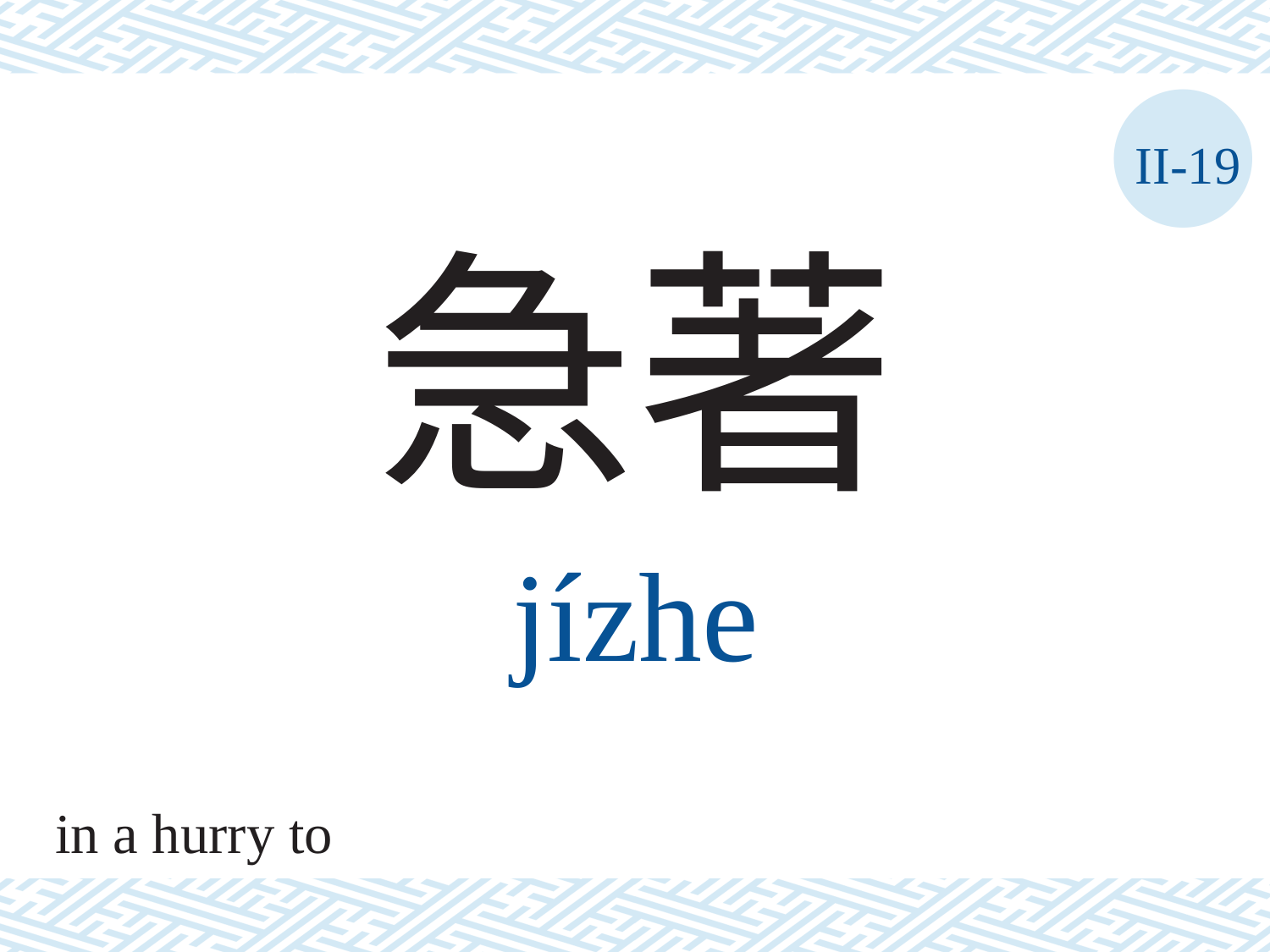

II-19
急著
jízhe
in a hurry to